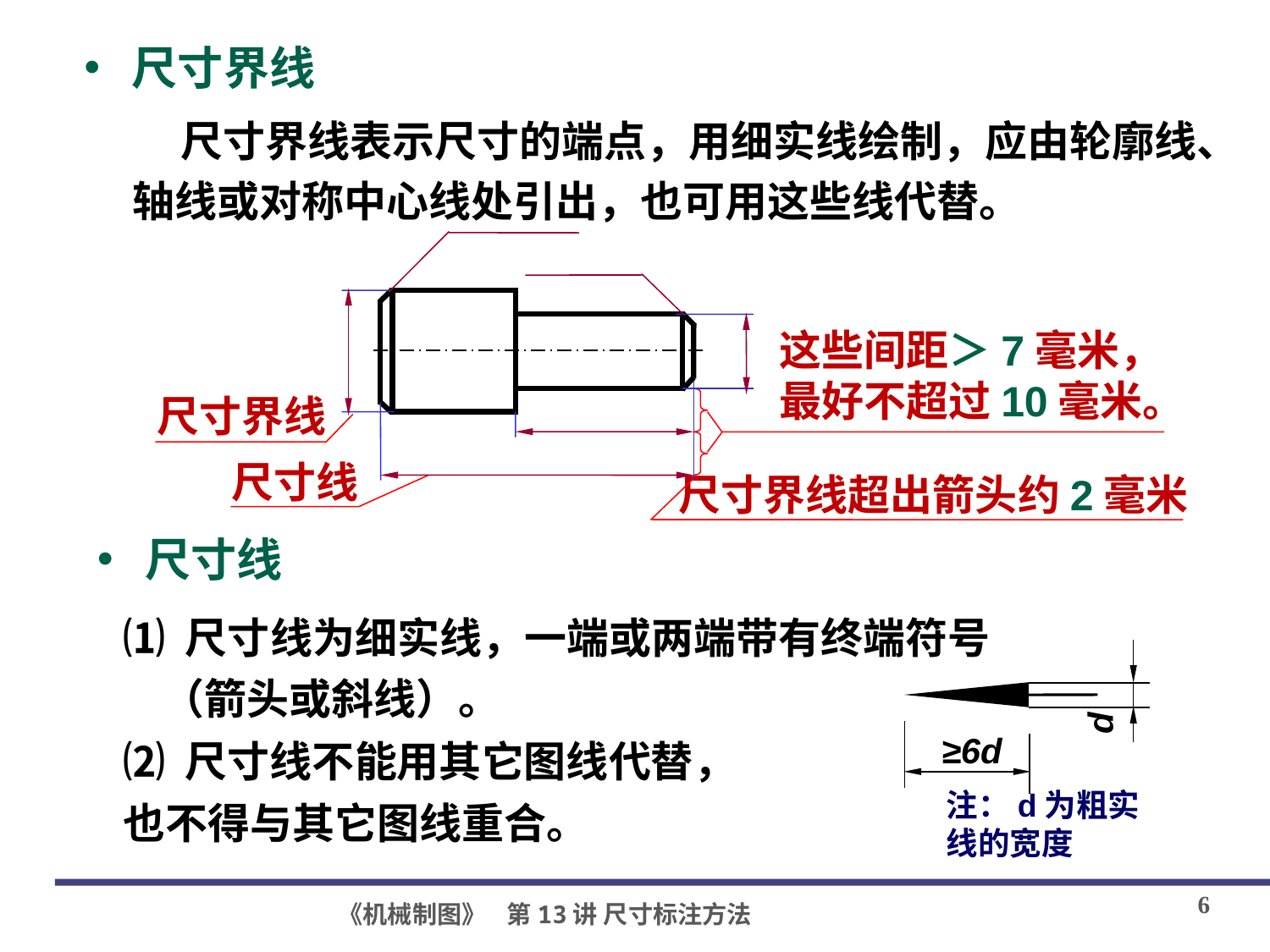

尺寸界线
    尺寸界线表示尺寸的端点，用细实线绘制，应由轮廓线、轴线或对称中心线处引出，也可用这些线代替。

这些间距＞7毫米，
最好不超过10毫米。

尺寸界线

尺寸线

尺寸界线超出箭头约2毫米

尺寸线
⑴ 尺寸线为细实线，一端或两端带有终端符号
   （箭头或斜线）。
d

⑵ 尺寸线不能用其它图线代替，也不得与其它图线重合。
≥6d
注：d为粗实线的宽度
6